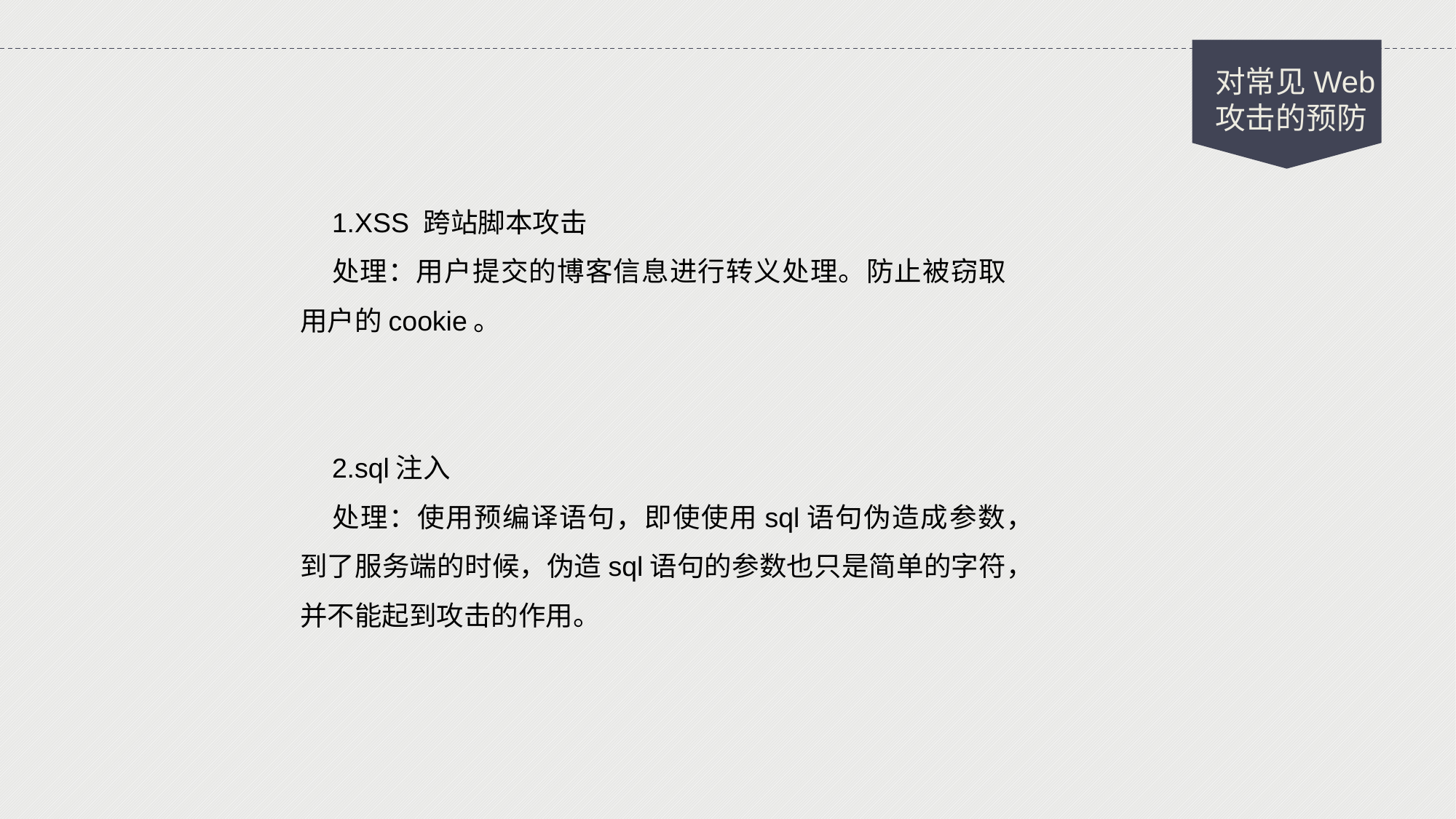

对常见Web
攻击的预防
1.XSS 跨站脚本攻击
处理：用户提交的博客信息进行转义处理。防止被窃取用户的cookie。

2.sql注入
处理：使用预编译语句，即使使用sql语句伪造成参数，到了服务端的时候，伪造sql语句的参数也只是简单的字符，并不能起到攻击的作用。